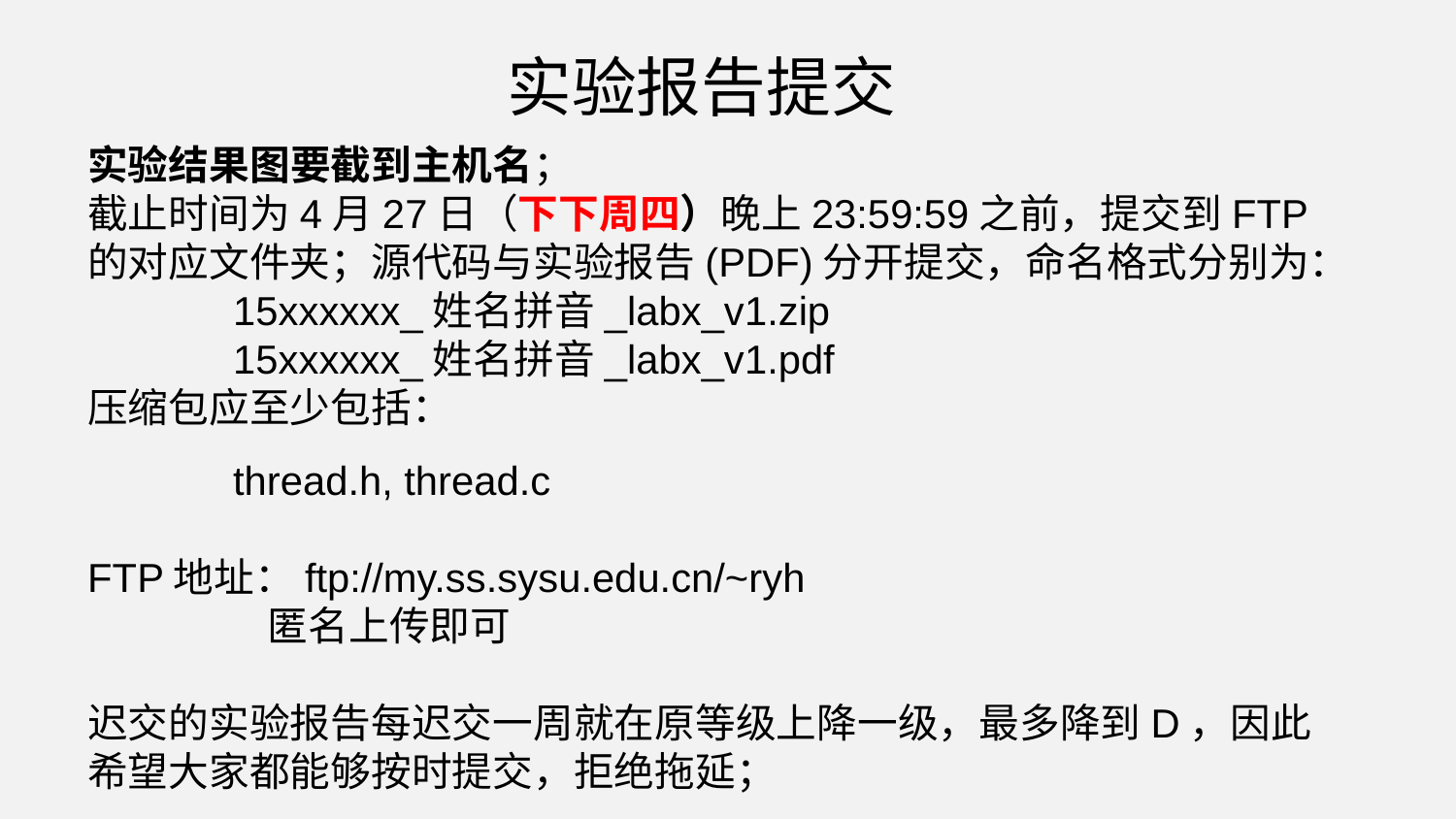

实验报告提交
实验结果图要截到主机名；
截止时间为4月27日（下下周四）晚上23:59:59之前，提交到FTP的对应文件夹；源代码与实验报告(PDF)分开提交，命名格式分别为：
	15xxxxxx_姓名拼音_labx_v1.zip
	15xxxxxx_姓名拼音_labx_v1.pdf
压缩包应至少包括：
	thread.h, thread.c

FTP地址：ftp://my.ss.sysu.edu.cn/~ryh
                   匿名上传即可

迟交的实验报告每迟交一周就在原等级上降一级，最多降到D，因此希望大家都能够按时提交，拒绝拖延；